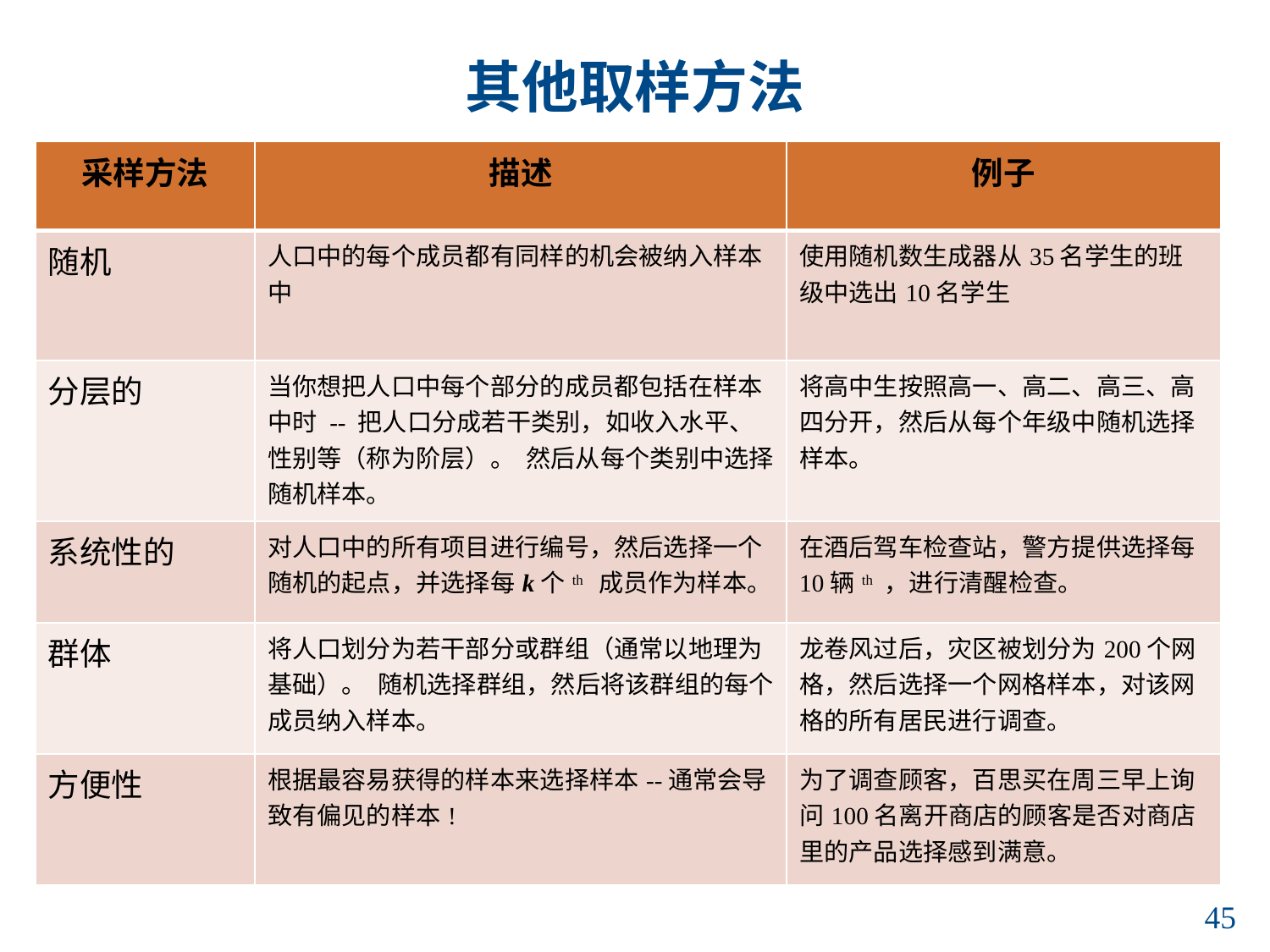

# 其他取样方法
| 采样方法 | 描述 | 例子 |
| --- | --- | --- |
| 随机 | 人口中的每个成员都有同样的机会被纳入样本中 | 使用随机数生成器从35名学生的班级中选出10名学生 |
| 分层的 | 当你想把人口中每个部分的成员都包括在样本中时 -- 把人口分成若干类别，如收入水平、性别等（称为阶层）。 然后从每个类别中选择随机样本。 | 将高中生按照高一、高二、高三、高四分开，然后从每个年级中随机选择样本。 |
| 系统性的 | 对人口中的所有项目进行编号，然后选择一个随机的起点，并选择每k个th 成员作为样本。 | 在酒后驾车检查站，警方提供选择每10辆th ，进行清醒检查。 |
| 群体 | 将人口划分为若干部分或群组（通常以地理为基础）。 随机选择群组，然后将该群组的每个成员纳入样本。 | 龙卷风过后，灾区被划分为200个网格，然后选择一个网格样本，对该网格的所有居民进行调查。 |
| 方便性 | 根据最容易获得的样本来选择样本--通常会导致有偏见的样本! | 为了调查顾客，百思买在周三早上询问100名离开商店的顾客是否对商店里的产品选择感到满意。 |
尽管我们在本文中一直假设使用的是随机样本，但其他抽样方法也被广泛使用。

其他取样方法。
分层抽样
系统性抽样
集群抽样
便利取样
45